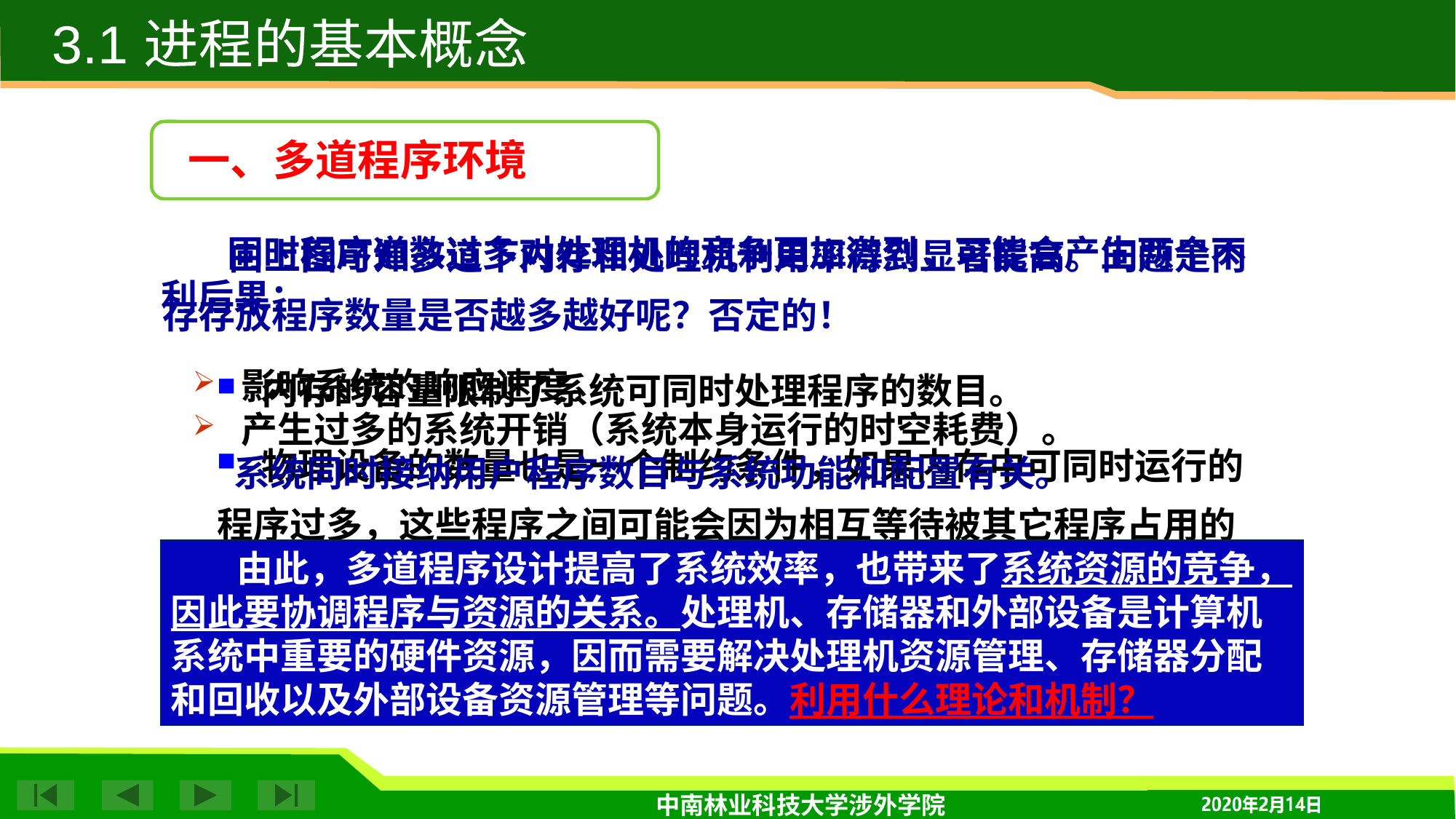

3.1 进程的基本概念

一、多道程序环境
       由上图可知多道下内存和处理机利用率得到显著提高。问题是内存存放程序数量是否越多越好呢？否定的！
  内存的容量限制了系统可同时处理程序的数目。
  物理设备的数量也是一个制约条件，如果内存中可同时运行的程序过多，这些程序之间可能会因为相互等待被其它程序占用的设备资源（如I/O设备），反而可能会影响系统效率。
       同时程序道数过多对处理机的竞争更加激烈，可能会产生两个不利后果：
  影响系统的响应速度。
  产生过多的系统开销（系统本身运行的时空耗费）。
    系统同时接纳用户程序数目与系统功能和配置有关。
       由此，多道程序设计提高了系统效率，也带来了系统资源的竞争，因此要协调程序与资源的关系。处理机、存储器和外部设备是计算机系统中重要的硬件资源，因而需要解决处理机资源管理、存储器分配和回收以及外部设备资源管理等问题。利用什么理论和机制？